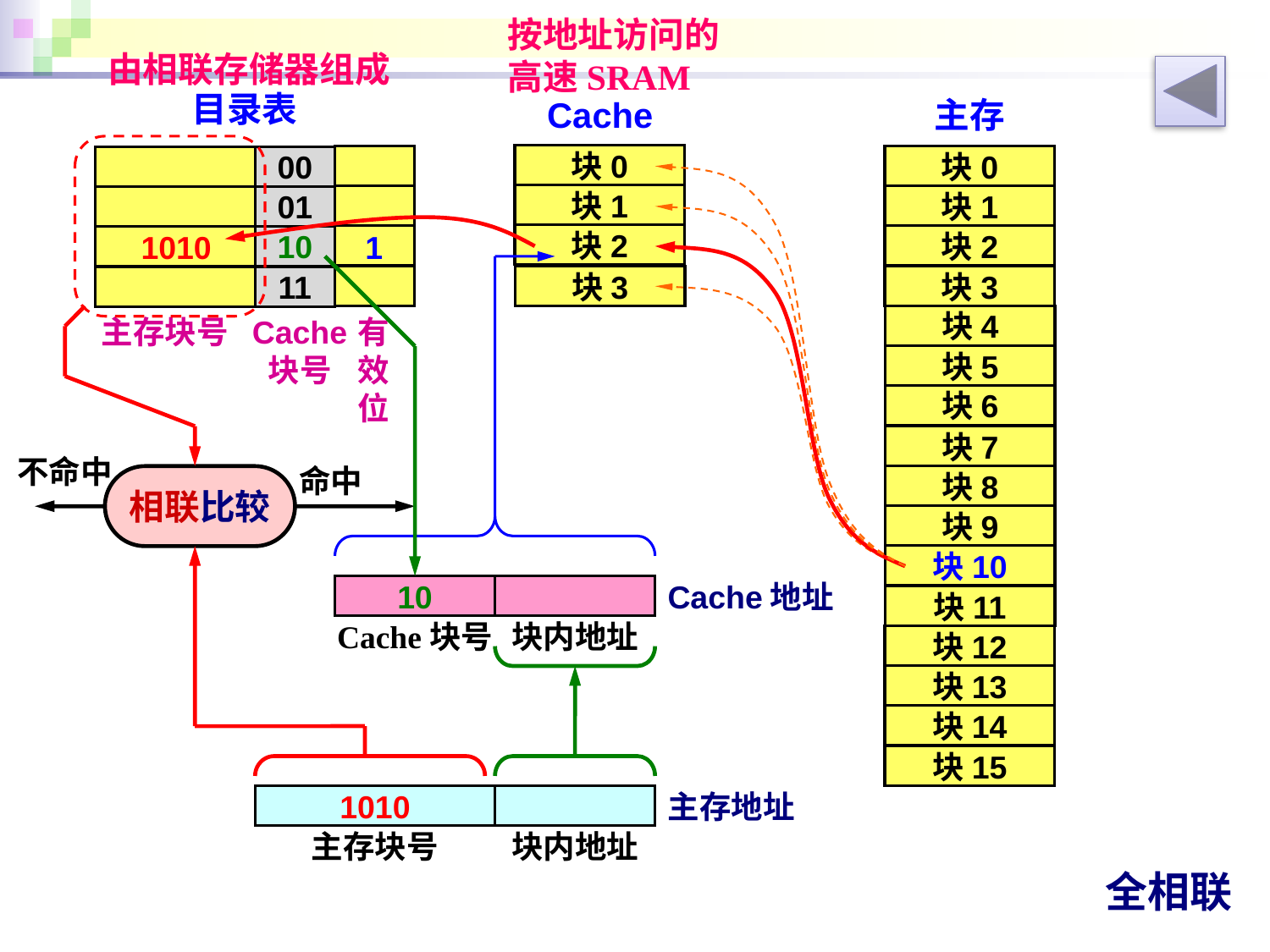

按地址访问的
高速SRAM
由相联存储器组成

目录表
Cache
主存

块0

块0

00

块1

块1

01

1010
1
块2

块2

10

块3
块3

11

主存块号
Cache
块号
有效位
块4

块5

块6

块7
不命中
命中
相联比较
块8
块9

块10

10

Cache地址
Cache块号
块内地址

块11
块12

块13

块14

块15
1010

主存地址
主存块号
块内地址
全相联